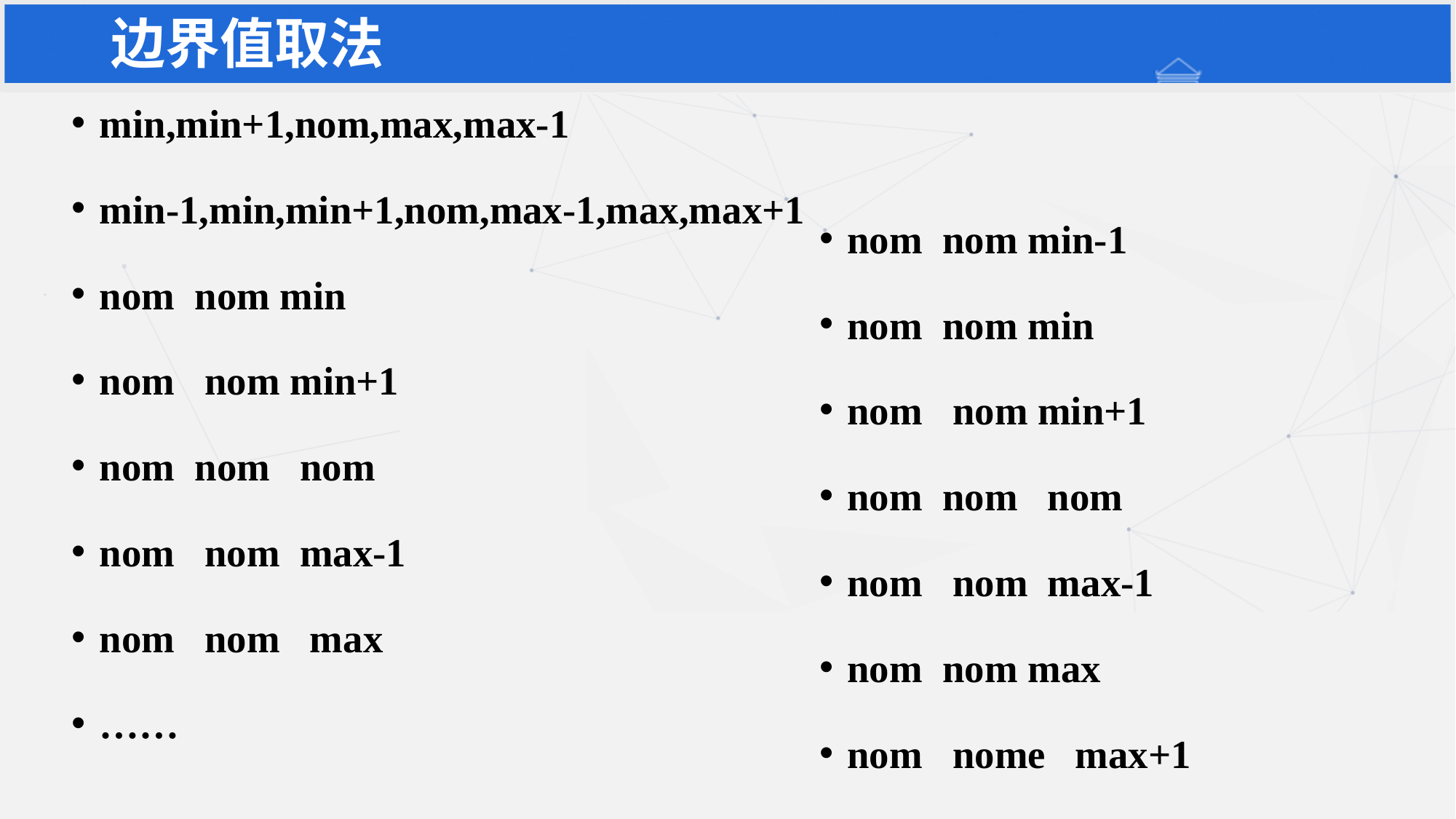

# 边界值取法
min,min+1,nom,max,max-1
min-1,min,min+1,nom,max-1,max,max+1
nom  nom min
nom   nom min+1
nom  nom   nom
nom   nom  max-1
nom   nom   max
……
nom  nom min-1
nom  nom min
nom   nom min+1
nom  nom   nom
nom   nom  max-1
nom  nom max
nom   nome   max+1
……